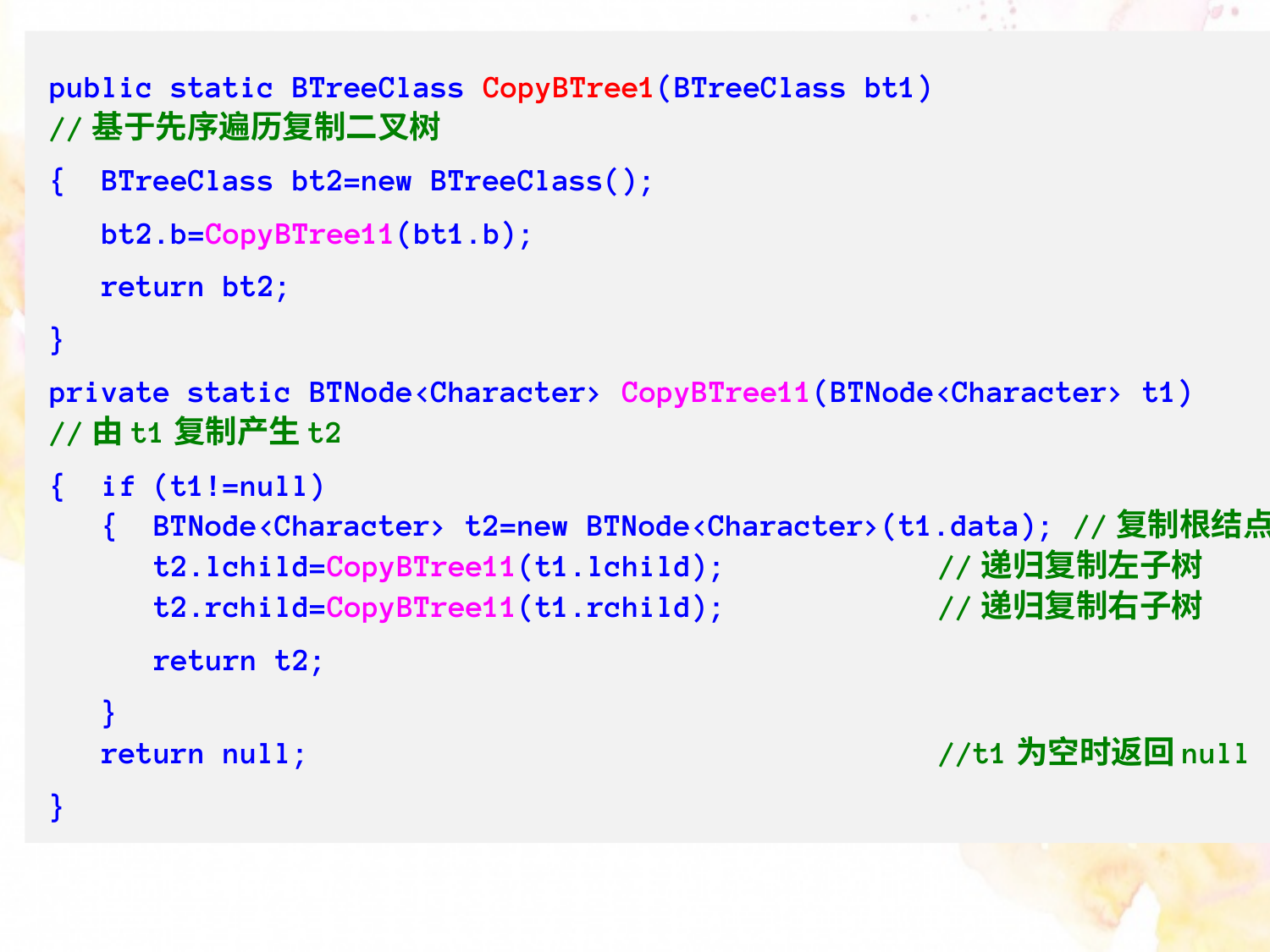

public static BTreeClass CopyBTree1(BTreeClass bt1)
//基于先序遍历复制二叉树
{  BTreeClass bt2=new BTreeClass();
   bt2.b=CopyBTree11(bt1.b);
   return bt2;
}
private static BTNode<Character> CopyBTree11(BTNode<Character> t1)
//由t1复制产生t2
{  if (t1!=null)
   {  BTNode<Character> t2=new BTNode<Character>(t1.data); //复制根结点
      t2.lchild=CopyBTree11(t1.lchild);		//递归复制左子树
      t2.rchild=CopyBTree11(t1.rchild);		//递归复制右子树
      return t2;
   }
   return null;					//t1为空时返回null
}